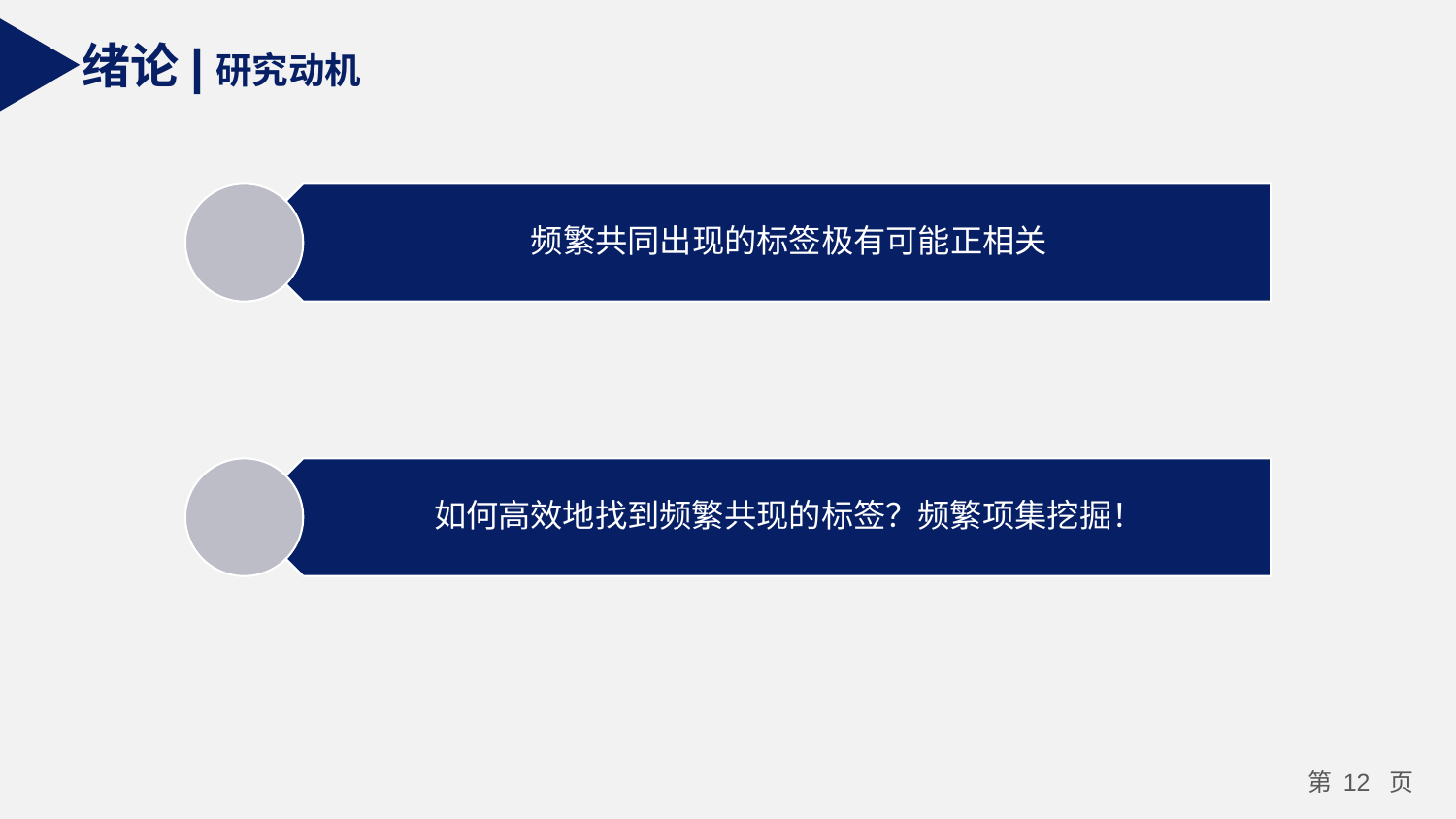

绪论|研究动机
频繁共同出现的标签极有可能正相关

如何高效地找到频繁共现的标签？频繁项集挖掘！